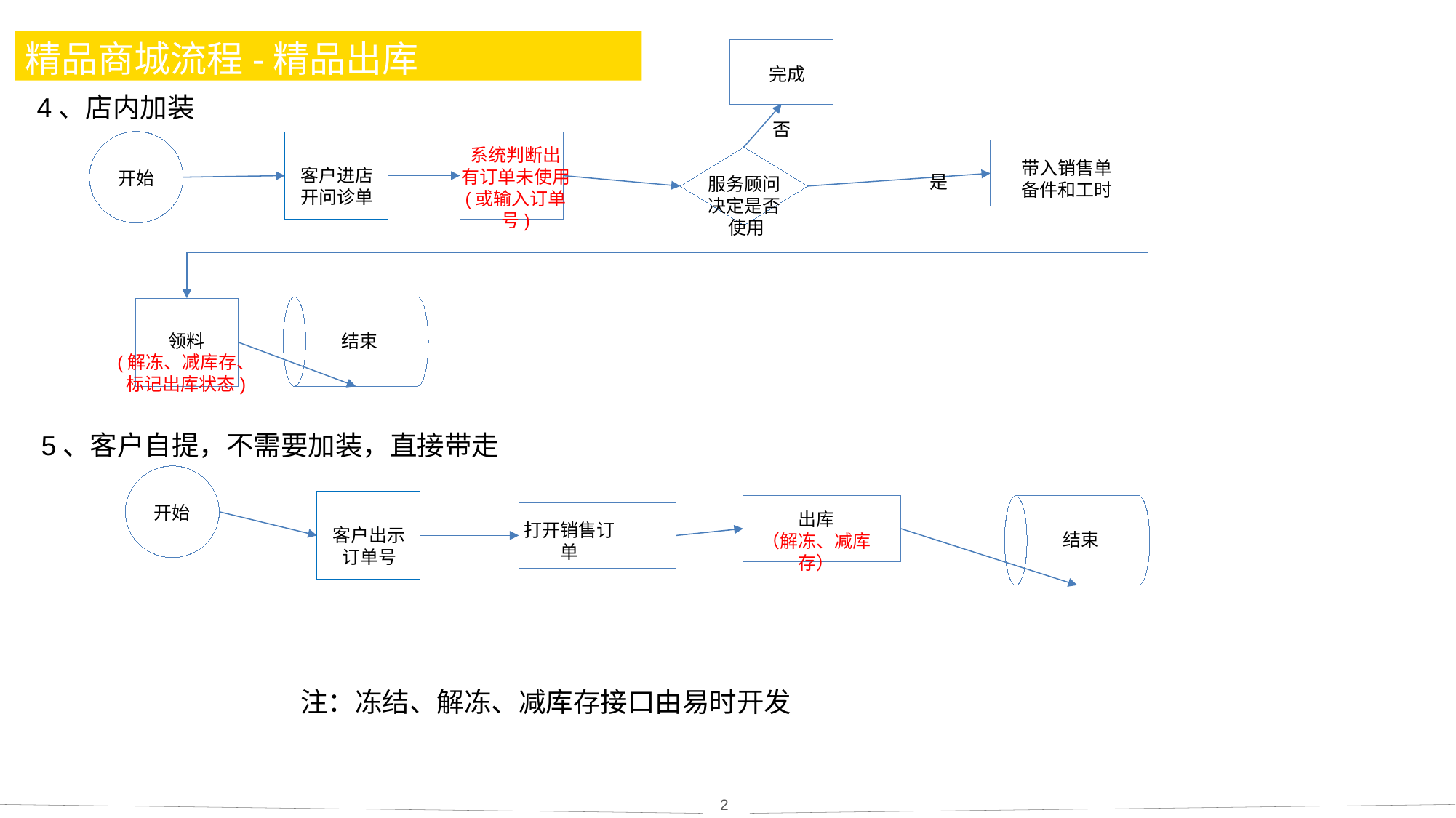

# 精品商城流程-精品出库

完成
4、店内加装
否

开始

客户进店
开问诊单

系统判断出
有订单未使用
(或输入订单号)

带入销售单
备件和工时

服务顾问
决定是否
    使用
是

结束

领料
(解冻、减库存、
标记出库状态)
5、客户自提，不需要加装，直接带走

开始

客户出示
订单号

出库
（解冻、减库存）

结束

打开销售订单
注：冻结、解冻、减库存接口由易时开发